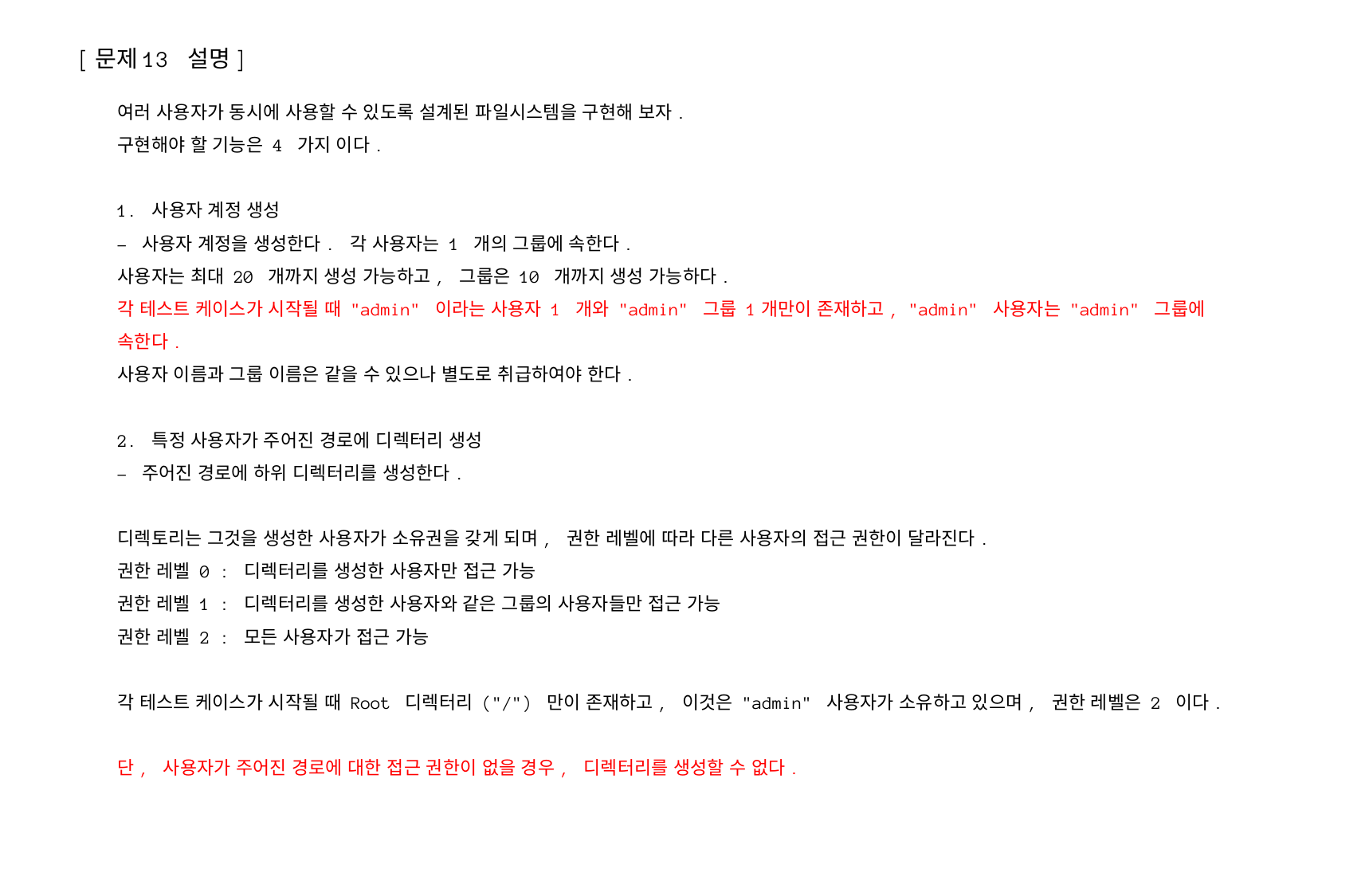

[문제13 설명]
여러 사용자가 동시에 사용할 수 있도록 설계된 파일시스템을 구현해 보자.
구현해야 할 기능은 4 가지 이다.

1. 사용자 계정 생성
- 사용자 계정을 생성한다. 각 사용자는 1 개의 그룹에 속한다.
사용자는 최대 20 개까지 생성 가능하고, 그룹은 10 개까지 생성 가능하다.
각 테스트 케이스가 시작될 때 "admin" 이라는 사용자 1 개와 "admin" 그룹 1개만이 존재하고, "admin" 사용자는 "admin" 그룹에
속한다.
사용자 이름과 그룹 이름은 같을 수 있으나 별도로 취급하여야 한다.

2. 특정 사용자가 주어진 경로에 디렉터리 생성
- 주어진 경로에 하위 디렉터리를 생성한다.

디렉토리는 그것을 생성한 사용자가 소유권을 갖게 되며, 권한 레벨에 따라 다른 사용자의 접근 권한이 달라진다.
권한 레벨 0 : 디렉터리를 생성한 사용자만 접근 가능
권한 레벨 1 : 디렉터리를 생성한 사용자와 같은 그룹의 사용자들만 접근 가능
권한 레벨 2 : 모든 사용자가 접근 가능

각 테스트 케이스가 시작될 때 Root 디렉터리 ("/") 만이 존재하고, 이것은 "admin" 사용자가 소유하고 있으며, 권한 레벨은 2 이다.

단, 사용자가 주어진 경로에 대한 접근 권한이 없을 경우, 디렉터리를 생성할 수 없다.